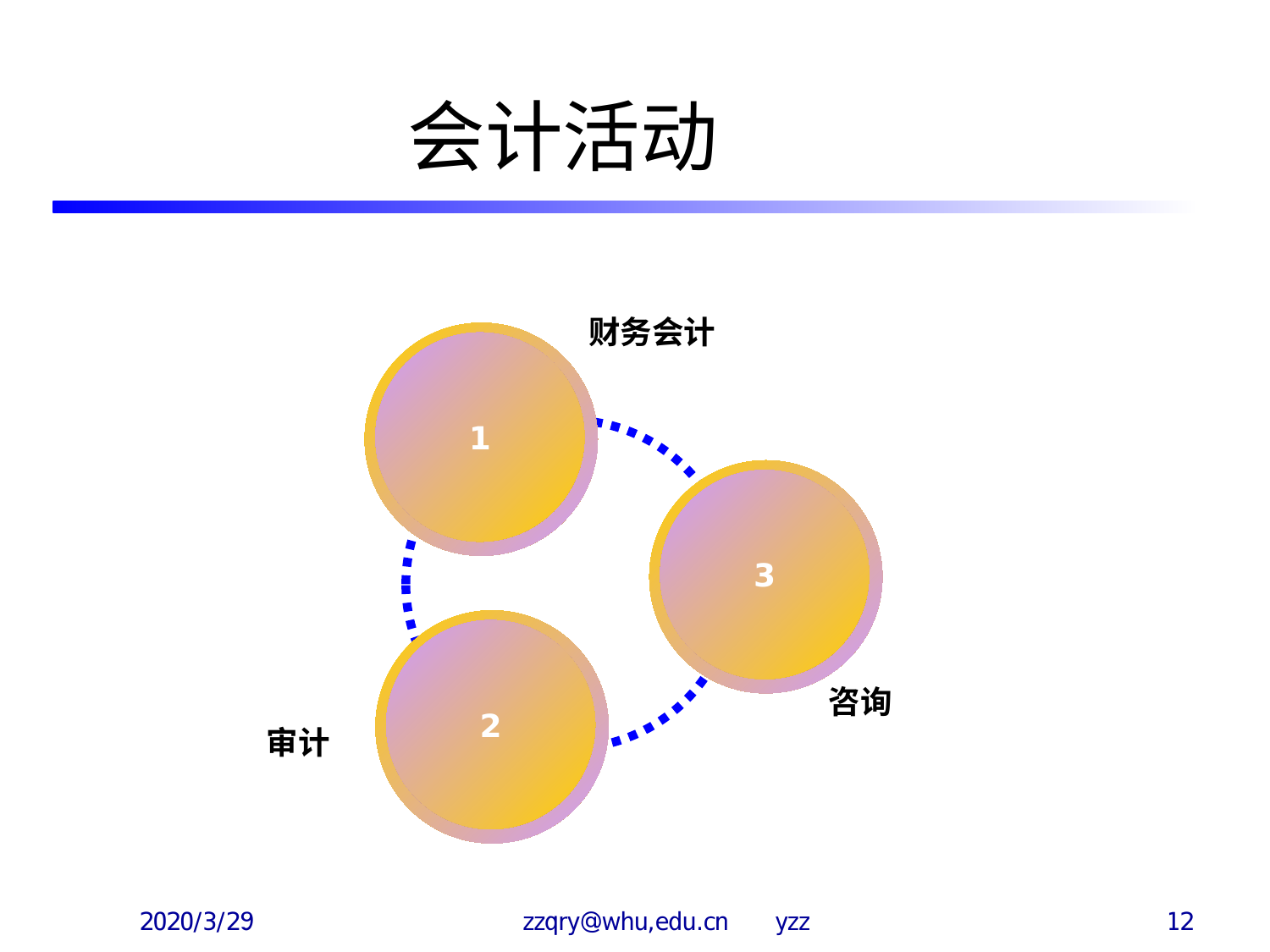

会计活动
财务会计

1

3

2
咨询

审计
2020/3/29
zzqry@whu,edu.cn      yzz
12